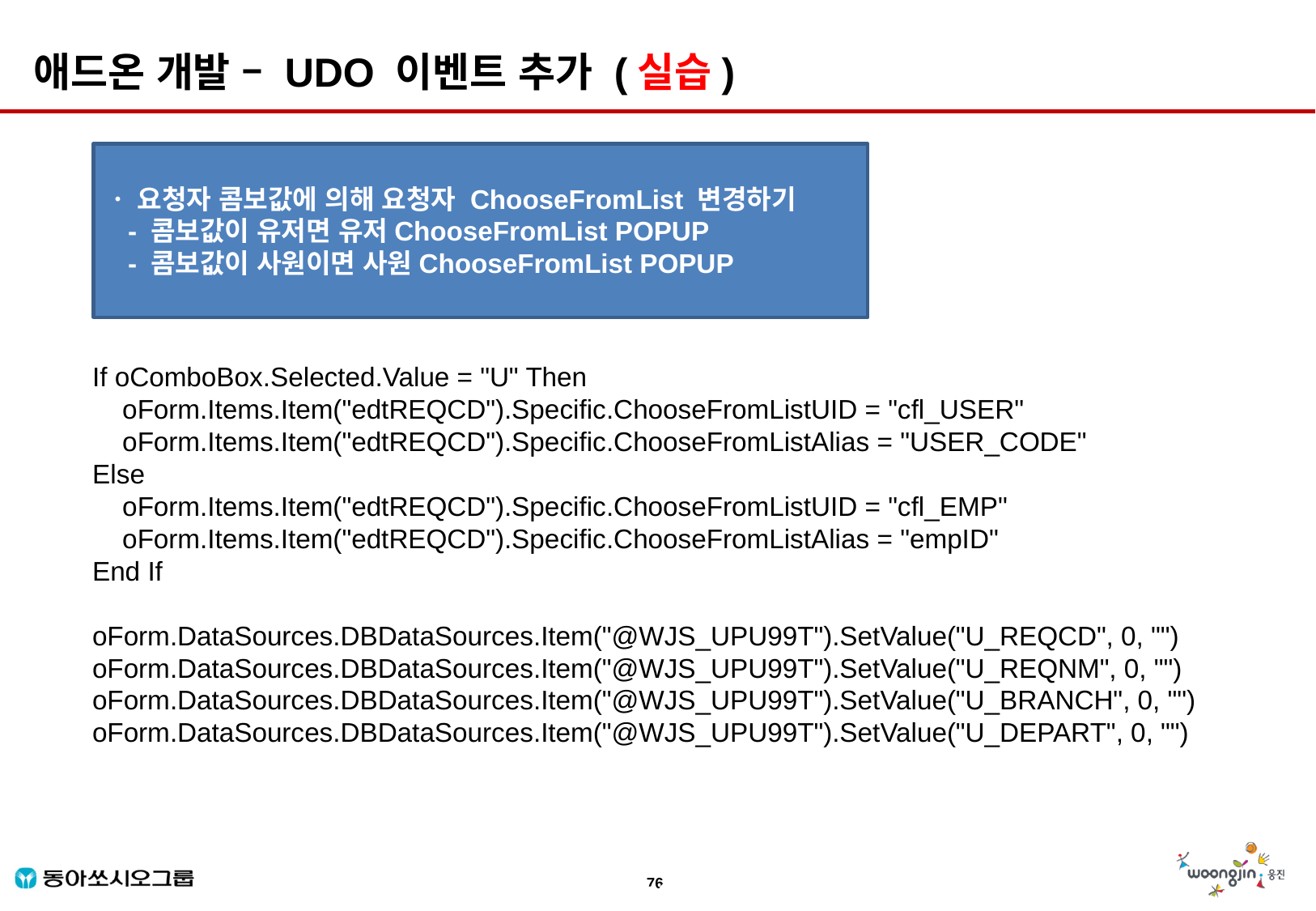

애드온 개발 – UDO 이벤트 추가 (실습)

ㆍ 요청자 콤보값에 의해 요청자 ChooseFromList 변경하기
   - 콤보값이 유저면 유저ChooseFromList POPUP
   - 콤보값이 사원이면 사원ChooseFromList POPUP

If oComboBox.Selected.Value = "U" Then
    oForm.Items.Item("edtREQCD").Specific.ChooseFromListUID = "cfl_USER"
    oForm.Items.Item("edtREQCD").Specific.ChooseFromListAlias = "USER_CODE"
Else
    oForm.Items.Item("edtREQCD").Specific.ChooseFromListUID = "cfl_EMP"
    oForm.Items.Item("edtREQCD").Specific.ChooseFromListAlias = "empID"
End If

oForm.DataSources.DBDataSources.Item("@WJS_UPU99T").SetValue("U_REQCD", 0, "")
oForm.DataSources.DBDataSources.Item("@WJS_UPU99T").SetValue("U_REQNM", 0, "")
oForm.DataSources.DBDataSources.Item("@WJS_UPU99T").SetValue("U_BRANCH", 0, "")
oForm.DataSources.DBDataSources.Item("@WJS_UPU99T").SetValue("U_DEPART", 0, "")